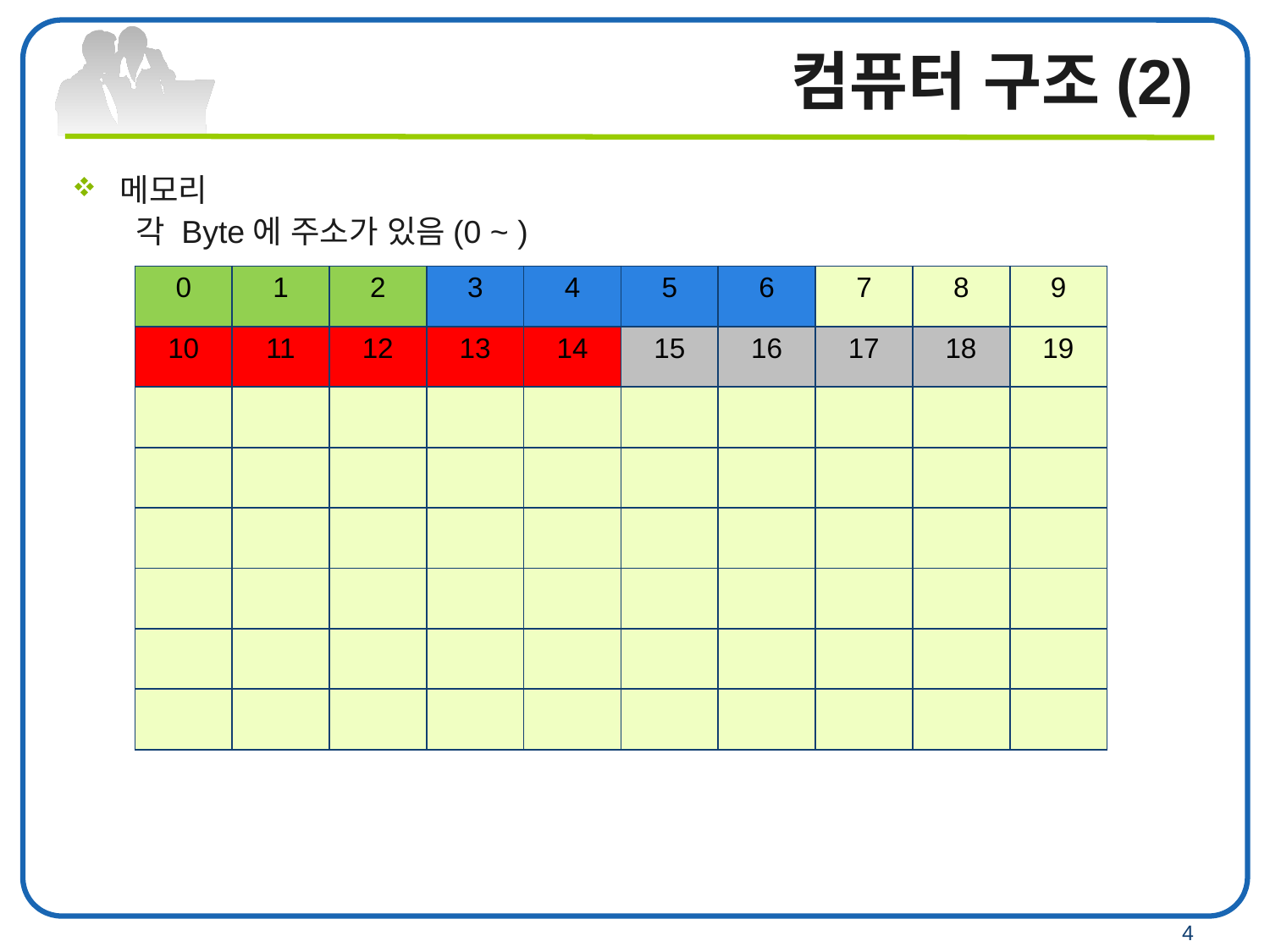

# 컴퓨터 구조(2)
메모리
각 Byte에 주소가 있음(0 ~ )
| 0 | 1 | 2 | 3 | 4 | 5 | 6 | 7 | 8 | 9 |
| --- | --- | --- | --- | --- | --- | --- | --- | --- | --- |
| 10 | 11 | 12 | 13 | 14 | 15 | 16 | 17 | 18 | 19 |
|  |  |  |  |  |  |  |  |  |  |
|  |  |  |  |  |  |  |  |  |  |
|  |  |  |  |  |  |  |  |  |  |
|  |  |  |  |  |  |  |  |  |  |
|  |  |  |  |  |  |  |  |  |  |
|  |  |  |  |  |  |  |  |  |  |
4